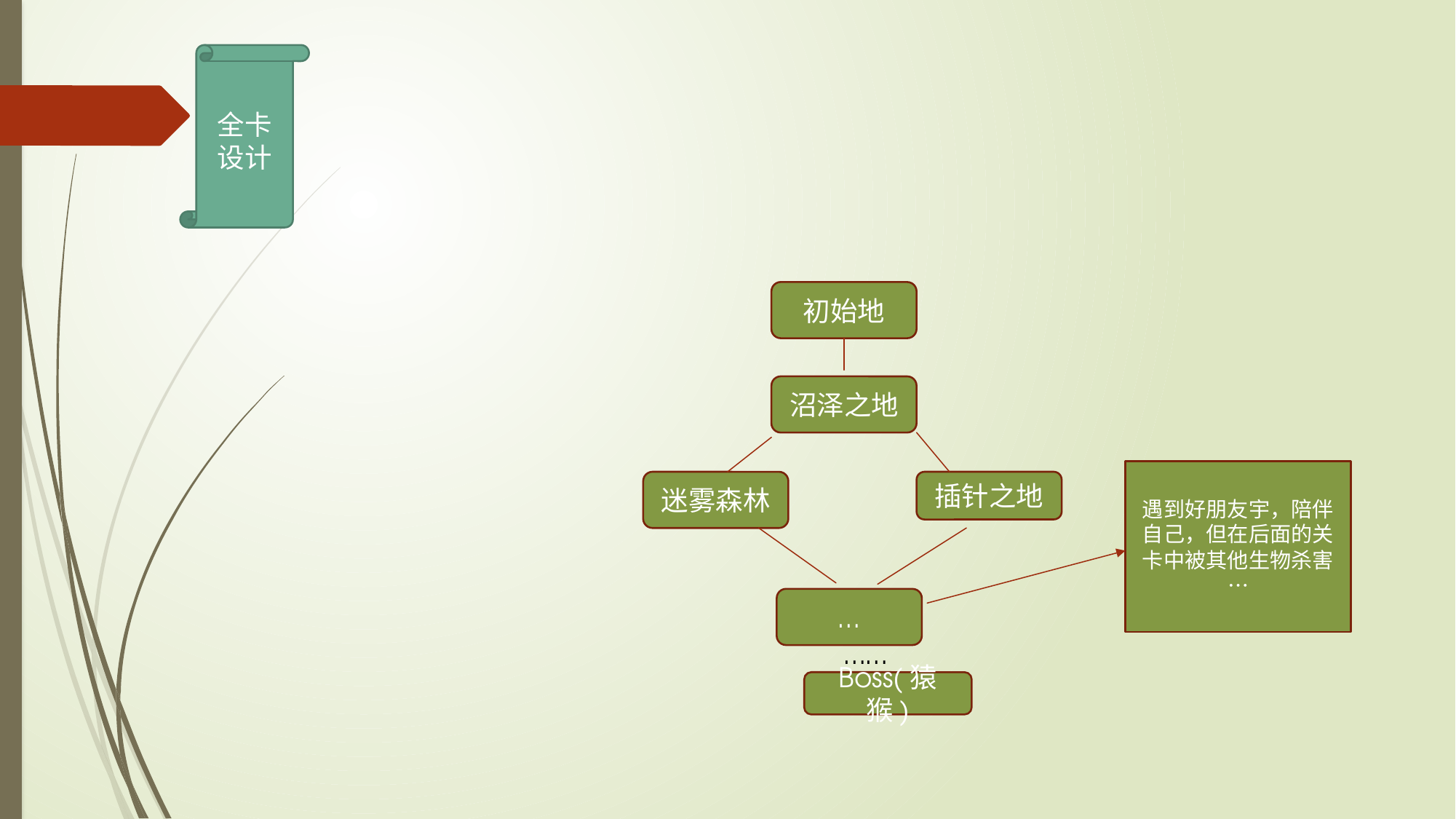

全卡设计

初始地
沼泽之地
遇到好朋友宇，陪伴自己，但在后面的关卡中被其他生物杀害…
迷雾森林
插针之地
…
……
Boss(猿猴)